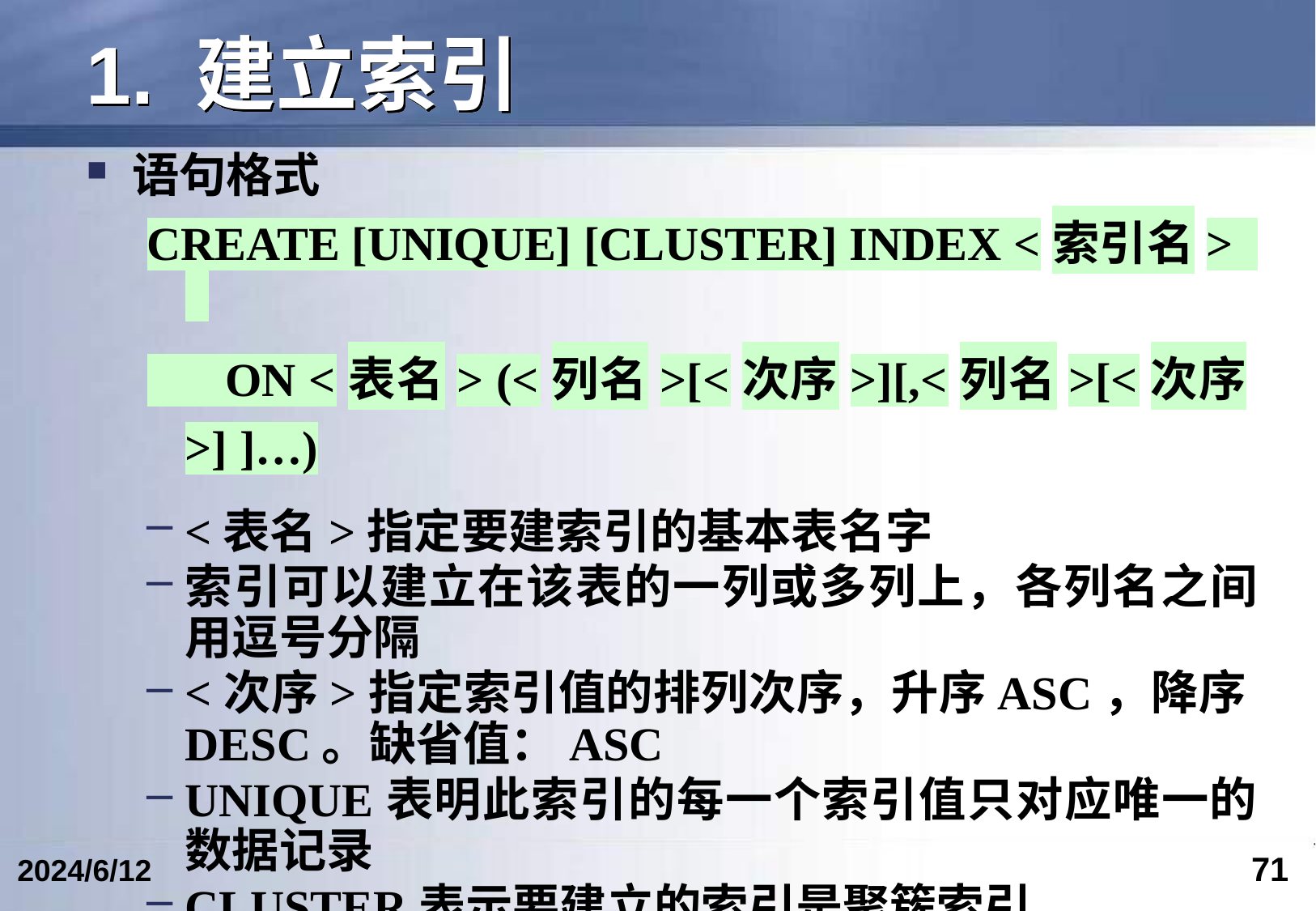

# 1. 建立索引
语句格式
CREATE [UNIQUE] [CLUSTER] INDEX <索引名>
      ON <表名> (<列名>[<次序>][,<列名>[<次序>] ]…)
<表名>指定要建索引的基本表名字
索引可以建立在该表的一列或多列上，各列名之间用逗号分隔
<次序>指定索引值的排列次序，升序ASC，降序DESC。缺省值：ASC
UNIQUE表明此索引的每一个索引值只对应唯一的数据记录
CLUSTER表示要建立的索引是聚簇索引
71
2024/6/12